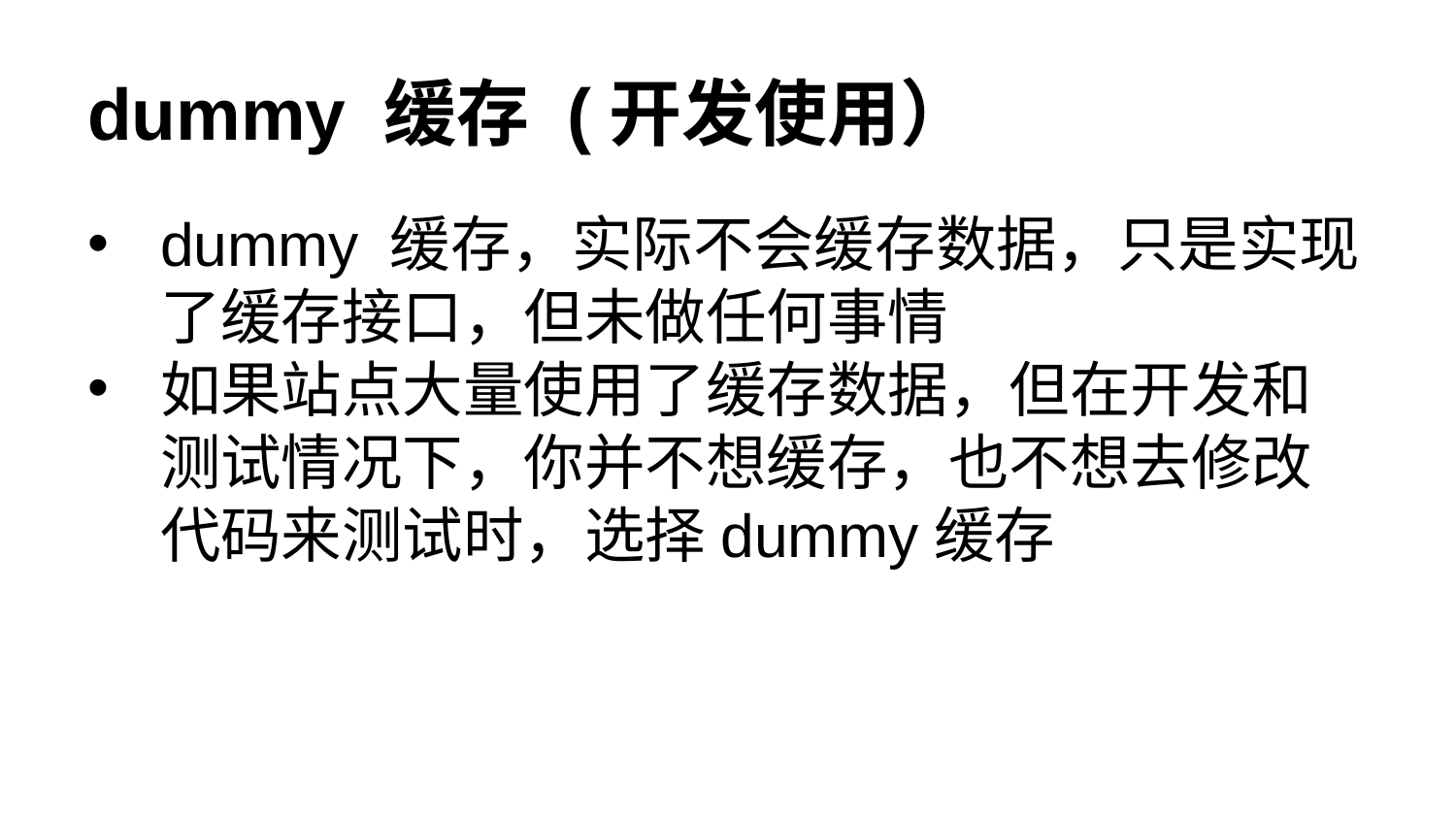

# dummy 缓存 (开发使用）
dummy 缓存，实际不会缓存数据，只是实现了缓存接口，但未做任何事情
如果站点大量使用了缓存数据，但在开发和测试情况下，你并不想缓存，也不想去修改代码来测试时，选择dummy缓存